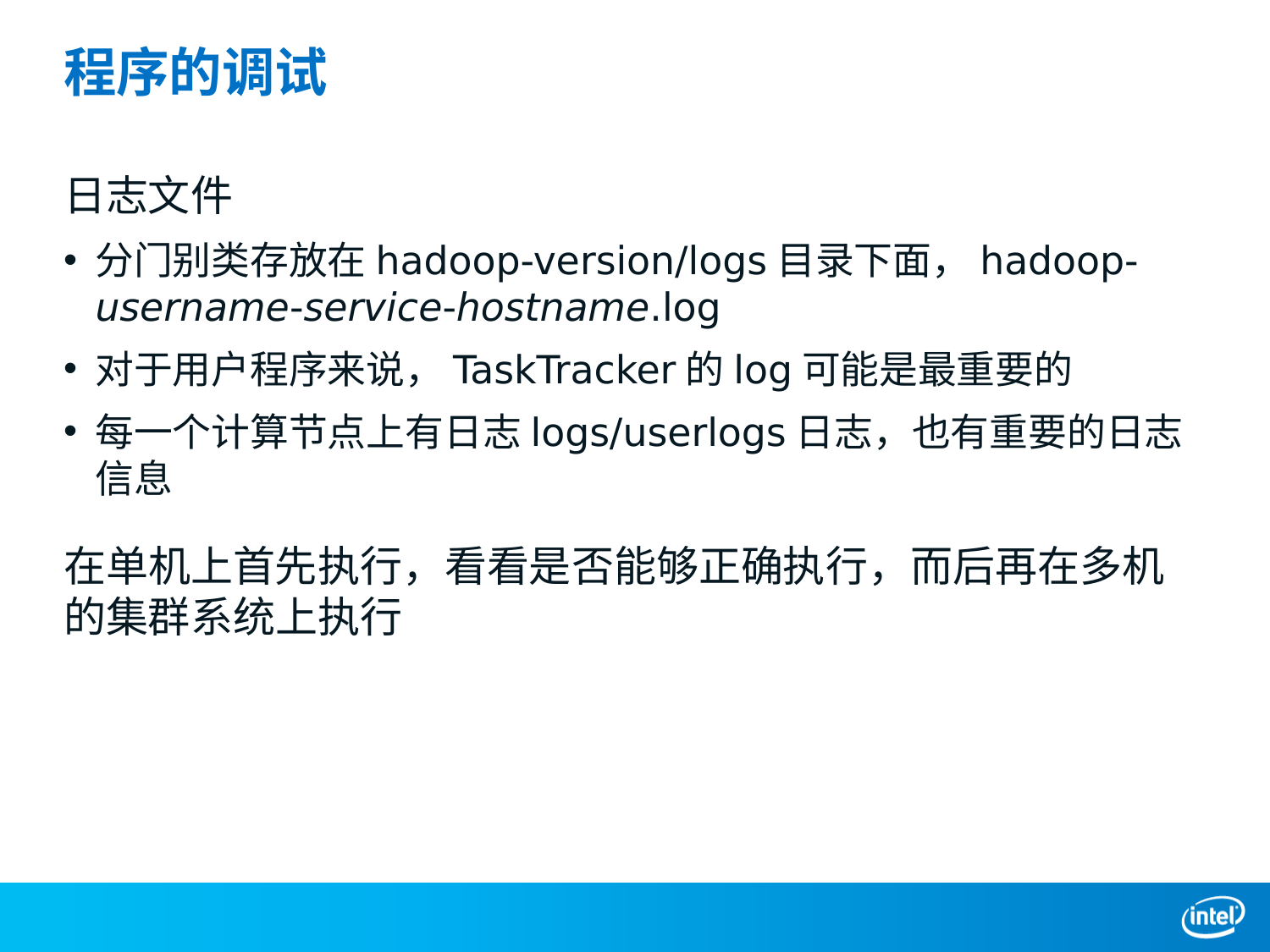

# 程序的调试
日志文件
分门别类存放在hadoop-version/logs目录下面，hadoop-username-service-hostname.log
对于用户程序来说，TaskTracker的log可能是最重要的
每一个计算节点上有日志logs/userlogs日志，也有重要的日志信息
在单机上首先执行，看看是否能够正确执行，而后再在多机的集群系统上执行